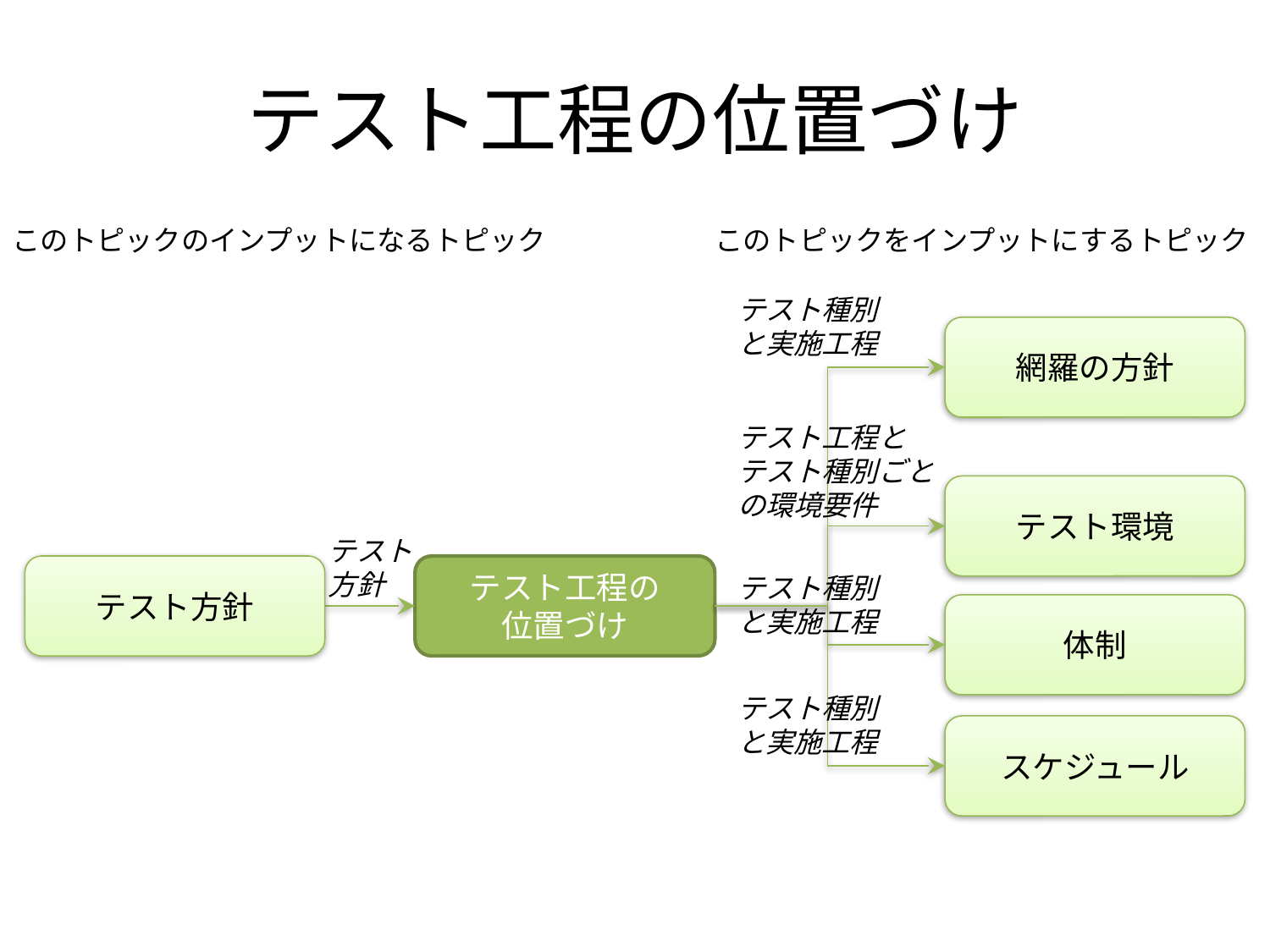

# テスト工程の位置づけ
このトピックのインプットになるトピック　　　　　　このトピックをインプットにするトピック
テスト種別と実施工程
網羅の方針
テスト工程と
テスト種別ごとの環境要件
テスト環境
テスト
方針
テスト方針
テスト工程の
位置づけ
テスト種別と実施工程
体制
テスト種別と実施工程
スケジュール